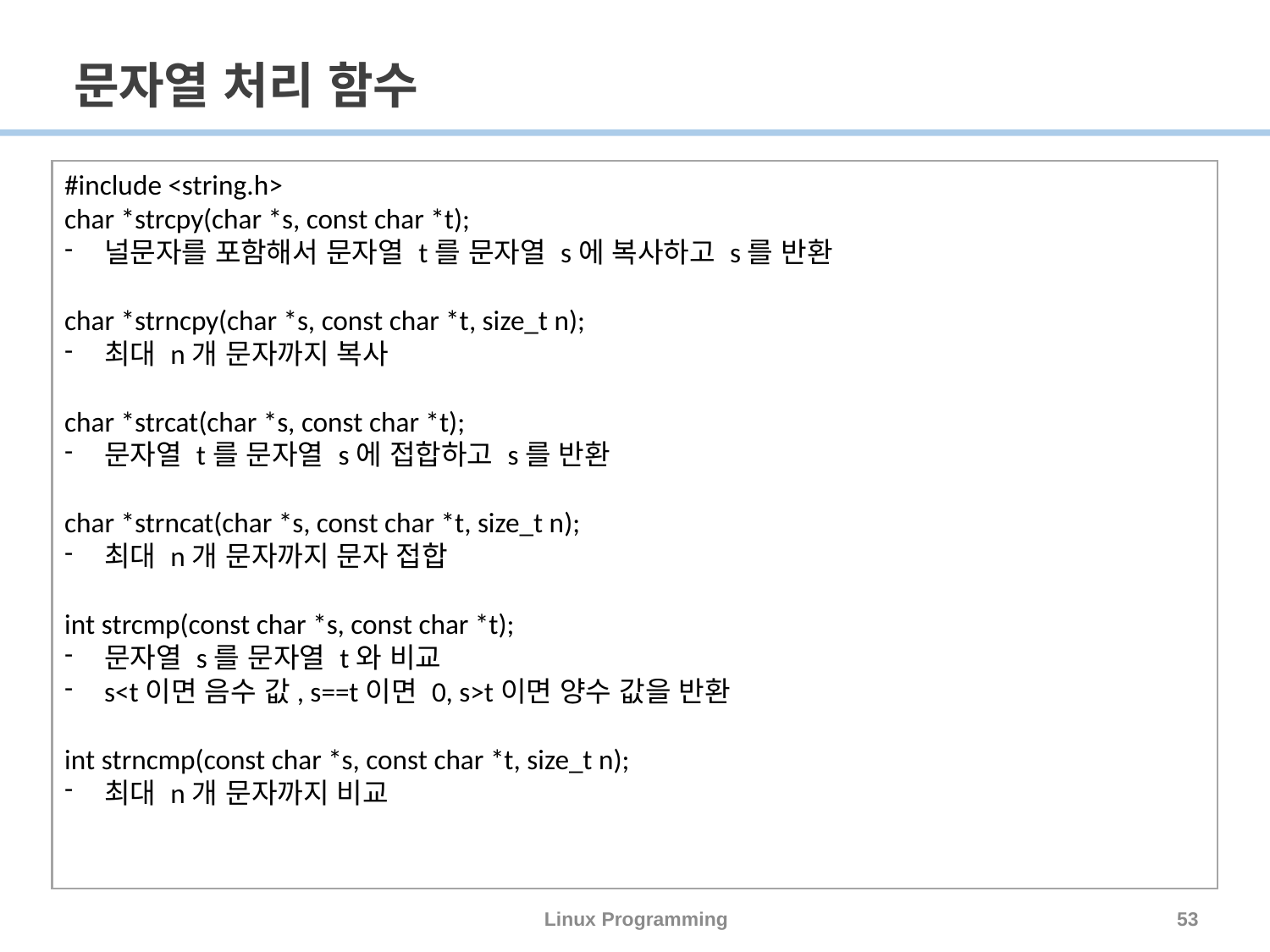

# 문자열 처리 함수
#include <string.h>
char *strcpy(char *s, const char *t);
널문자를 포함해서 문자열 t를 문자열 s에 복사하고 s를 반환

char *strncpy(char *s, const char *t, size_t n);
최대 n개 문자까지 복사

char *strcat(char *s, const char *t);
문자열 t를 문자열 s에 접합하고 s를 반환

char *strncat(char *s, const char *t, size_t n);
최대 n개 문자까지 문자 접합

int strcmp(const char *s, const char *t);
문자열 s를 문자열 t와 비교
s<t이면 음수 값, s==t이면 0, s>t이면 양수 값을 반환

int strncmp(const char *s, const char *t, size_t n);
최대 n개 문자까지 비교

Linux Programming
53